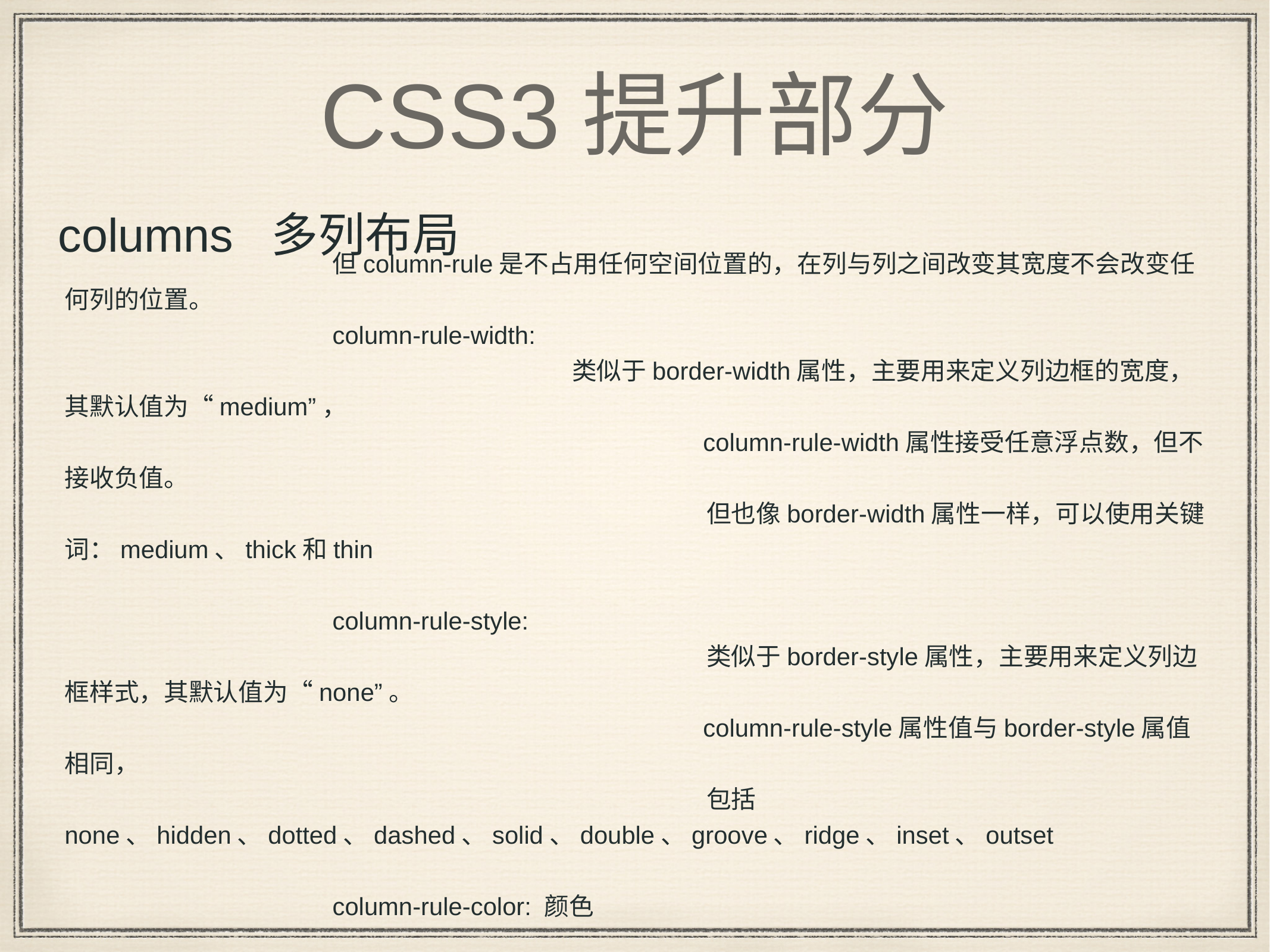

# CSS3提升部分
columns  多列布局
			但column-rule是不占用任何空间位置的，在列与列之间改变其宽度不会改变任何列的位置。
			column-rule-width:
					          类似于border-width属性，主要用来定义列边框的宽度，其默认值为“medium”，
							  column-rule-width属性接受任意浮点数，但不接收负值。
							  但也像border-width属性一样，可以使用关键词：medium、thick和thin

			column-rule-style:
							  类似于border-style属性，主要用来定义列边框样式，其默认值为“none”。
							  column-rule-style属性值与border-style属值相同，
							  包括none、hidden、dotted、dashed、solid、double、groove、ridge、inset、outset
			column-rule-color: 颜色